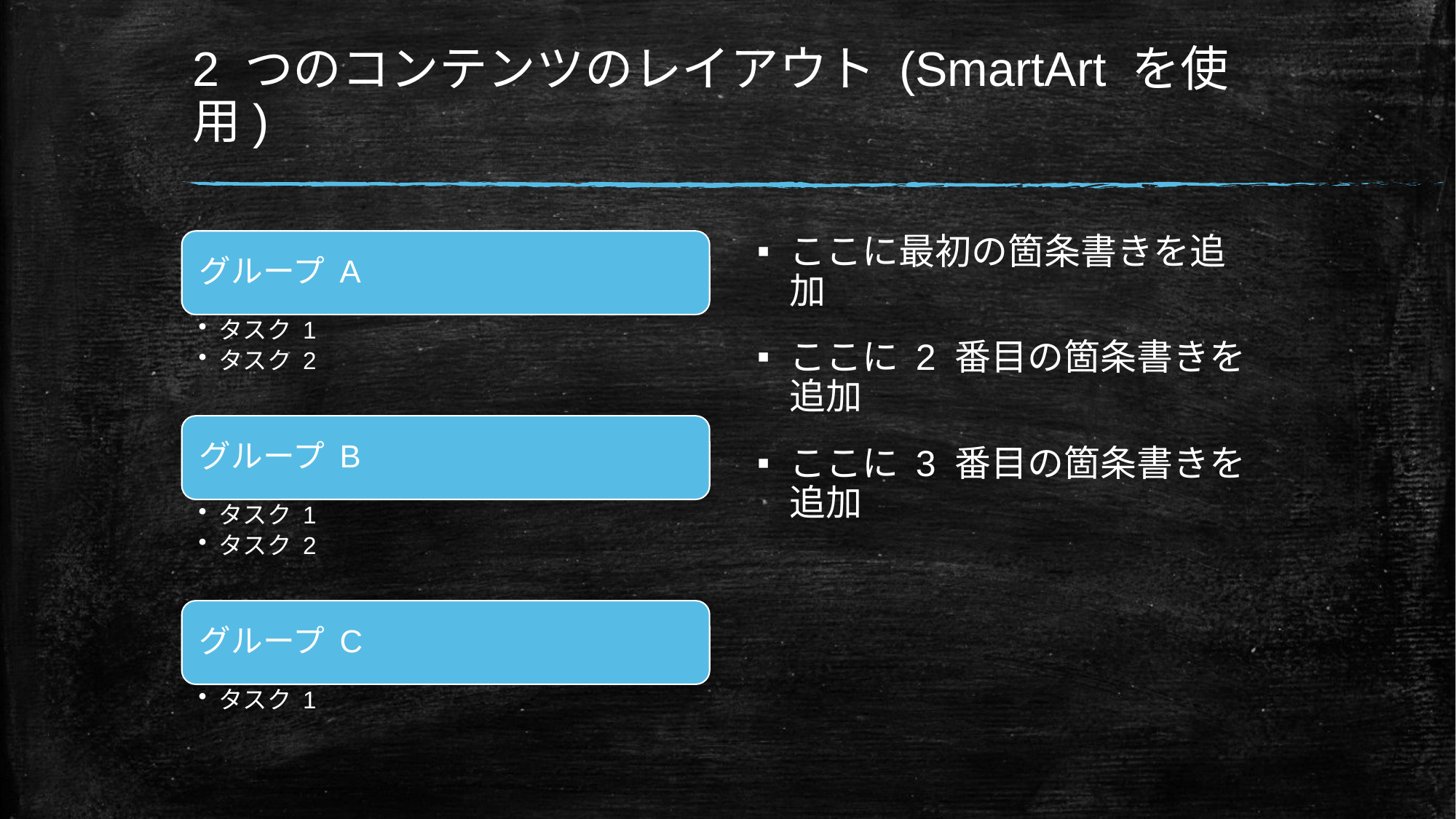

# 2 つのコンテンツのレイアウト (SmartArt を使用)
グループ A
タスク 1
タスク 2
グループ B
タスク 1
タスク 2
グループ C
タスク 1
ここに最初の箇条書きを追加
ここに 2 番目の箇条書きを追加
ここに 3 番目の箇条書きを追加